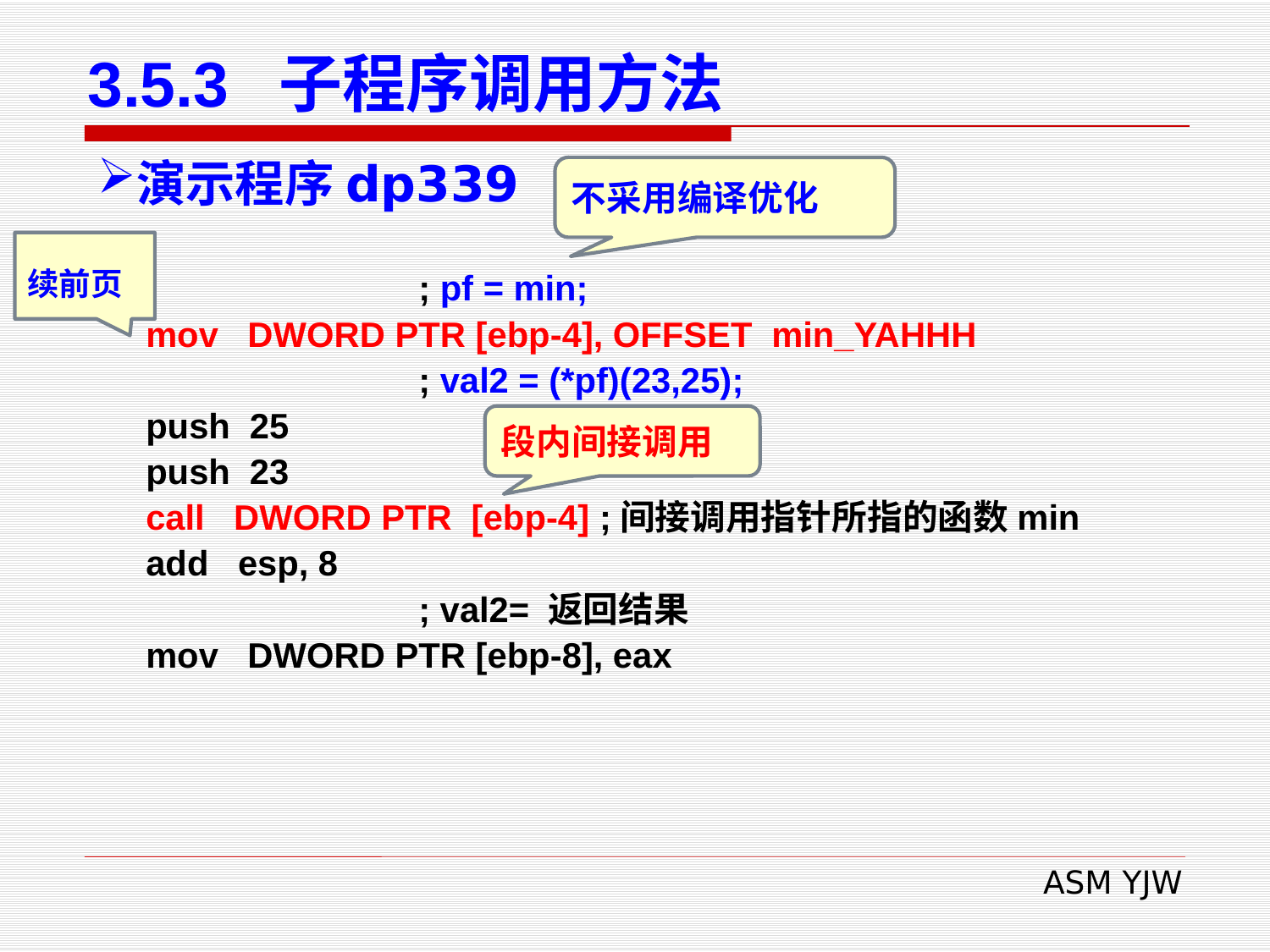

# 3.5.3  子程序调用方法
演示程序dp339
不采用编译优化
续前页
                                ; pf = min;
    mov   DWORD PTR [ebp-4], OFFSET  min_YAHHH
                                ; val2 = (*pf)(23,25);
    push  25
    push  23
    call   DWORD PTR  [ebp-4] ;间接调用指针所指的函数min
    add   esp, 8
                                ; val2= 返回结果
    mov   DWORD PTR [ebp-8], eax
段内间接调用